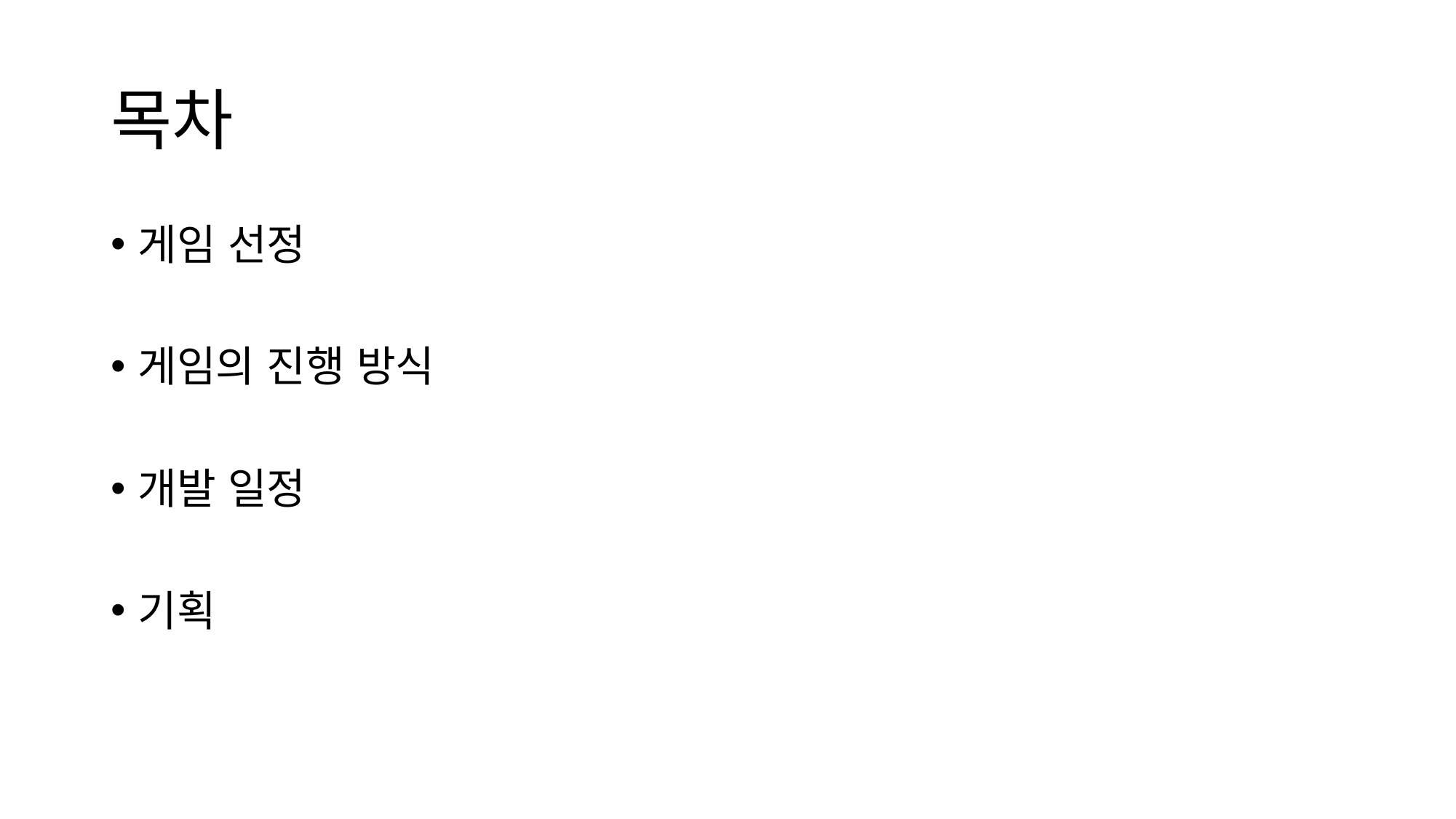

# 목차
게임 선정

게임의 진행 방식

개발 일정

기획